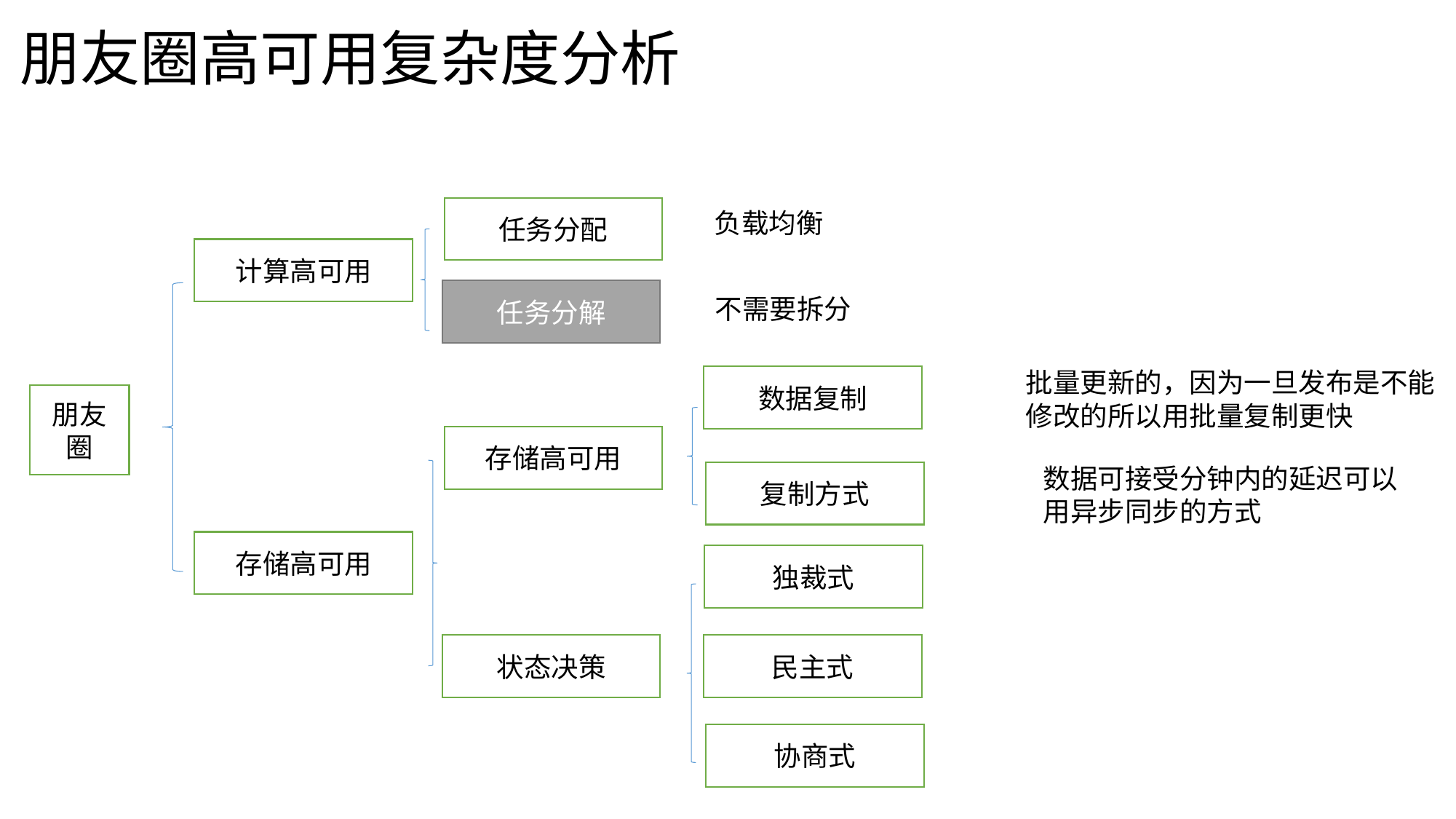

# 朋友圈高可用复杂度分析
负载均衡
任务分配

计算高可用
不需要拆分
任务分解

批量更新的，因为一旦发布是不能修改的所以用批量复制更快
数据复制
朋友圈

存储高可用

数据可接受分钟内的延迟可以用异步同步的方式
复制方式
存储高可用
独裁式

状态决策
民主式
协商式